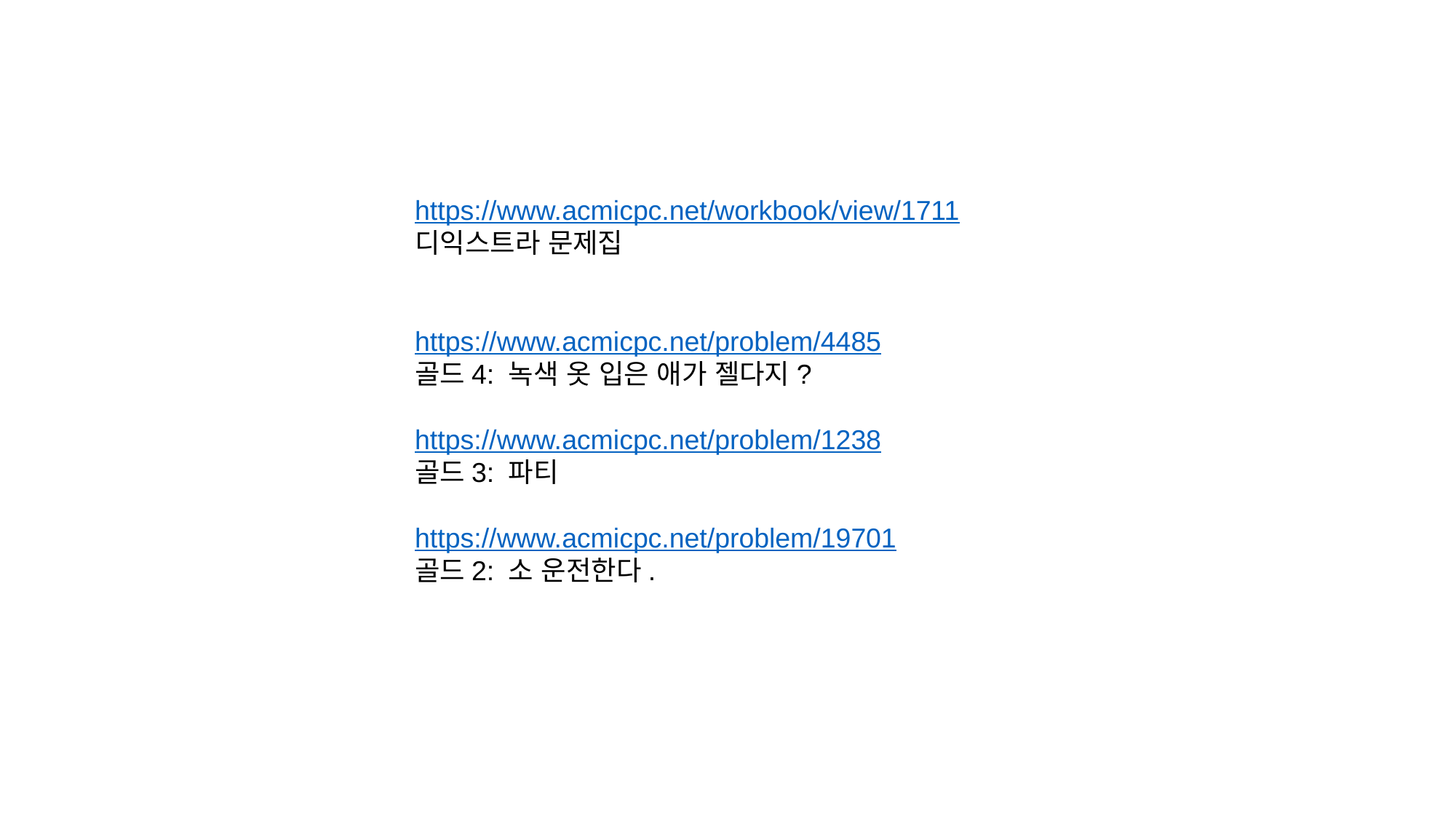

https://www.acmicpc.net/workbook/view/1711
디익스트라 문제집

https://www.acmicpc.net/problem/4485
골드4: 녹색 옷 입은 애가 젤다지?

https://www.acmicpc.net/problem/1238
골드3: 파티

https://www.acmicpc.net/problem/19701
골드2: 소 운전한다.